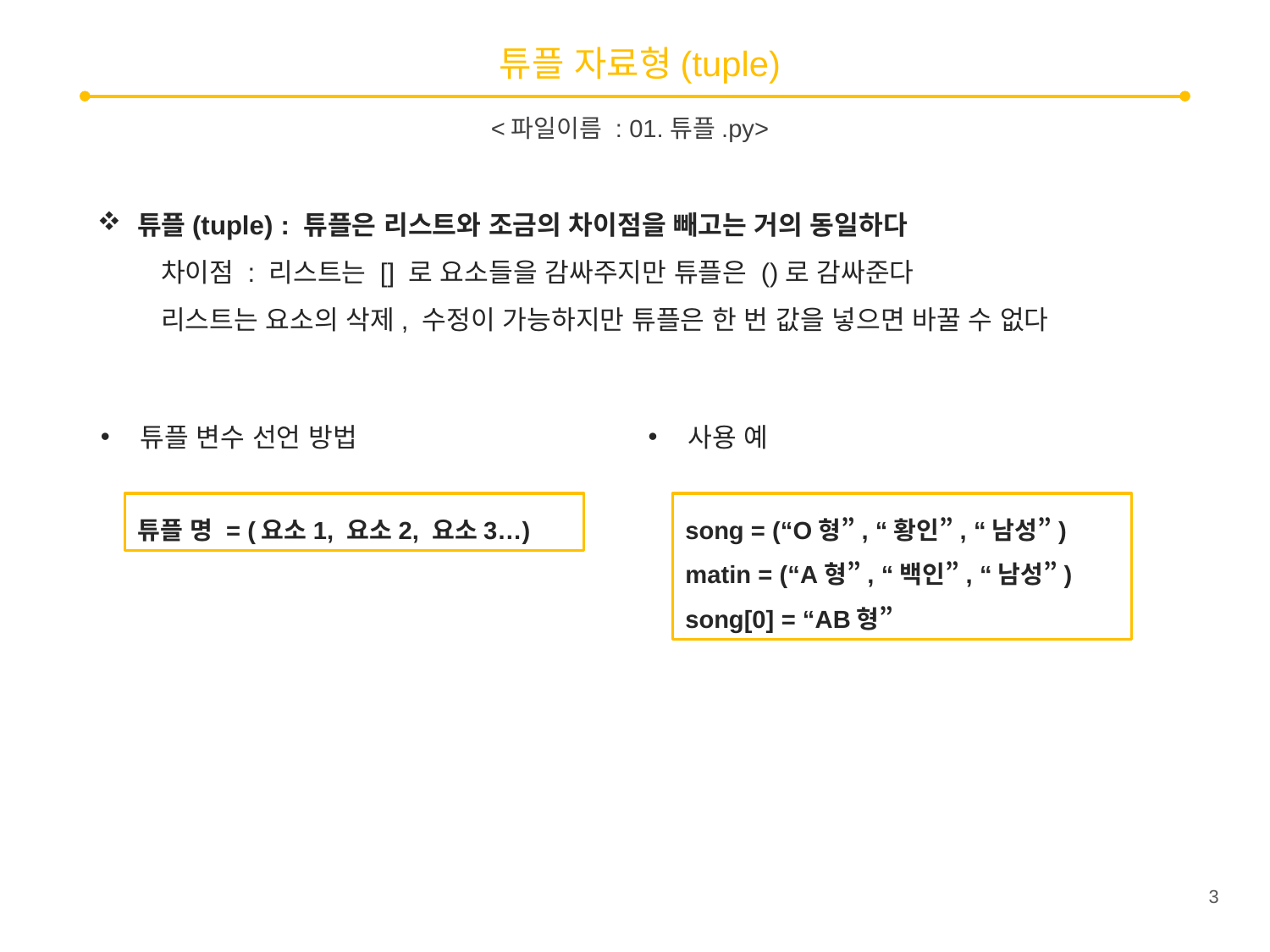

# 튜플 자료형(tuple)
<파일이름 : 01.튜플.py>
튜플(tuple) : 튜플은 리스트와 조금의 차이점을 빼고는 거의 동일하다
차이점 : 리스트는 [] 로 요소들을 감싸주지만 튜플은 ()로 감싸준다
리스트는 요소의 삭제, 수정이 가능하지만 튜플은 한 번 값을 넣으면 바꿀 수 없다
튜플 변수 선언 방법
사용 예
튜플 명 = (요소1, 요소2, 요소3…)
song = (“O형”, “황인”, “남성”)
matin = (“A형”, “백인”, “남성”)
song[0] = “AB형”